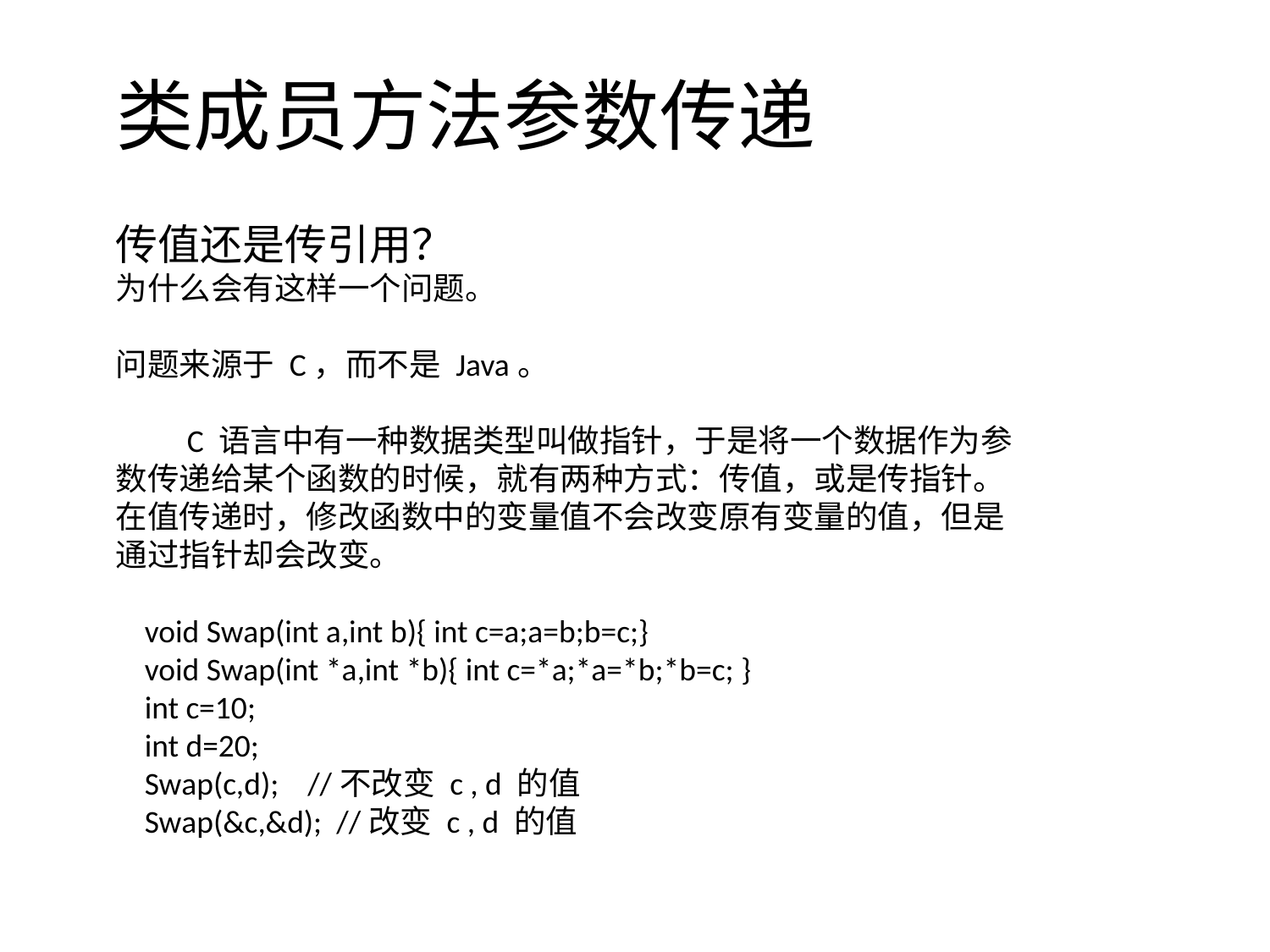

类成员方法参数传递
传值还是传引用？
为什么会有这样一个问题。

问题来源于 C，而不是 Java。

　　C 语言中有一种数据类型叫做指针，于是将一个数据作为参数传递给某个函数的时候，就有两种方式：传值，或是传指针。 在值传递时，修改函数中的变量值不会改变原有变量的值，但是通过指针却会改变。

    void Swap(int a,int b){ int c=a;a=b;b=c;}
    void Swap(int *a,int *b){ int c=*a;*a=*b;*b=c; }
    int c=10;
    int d=20;
    Swap(c,d);    //不改变 c , d 的值
    Swap(&c,&d);  //改变 c , d 的值